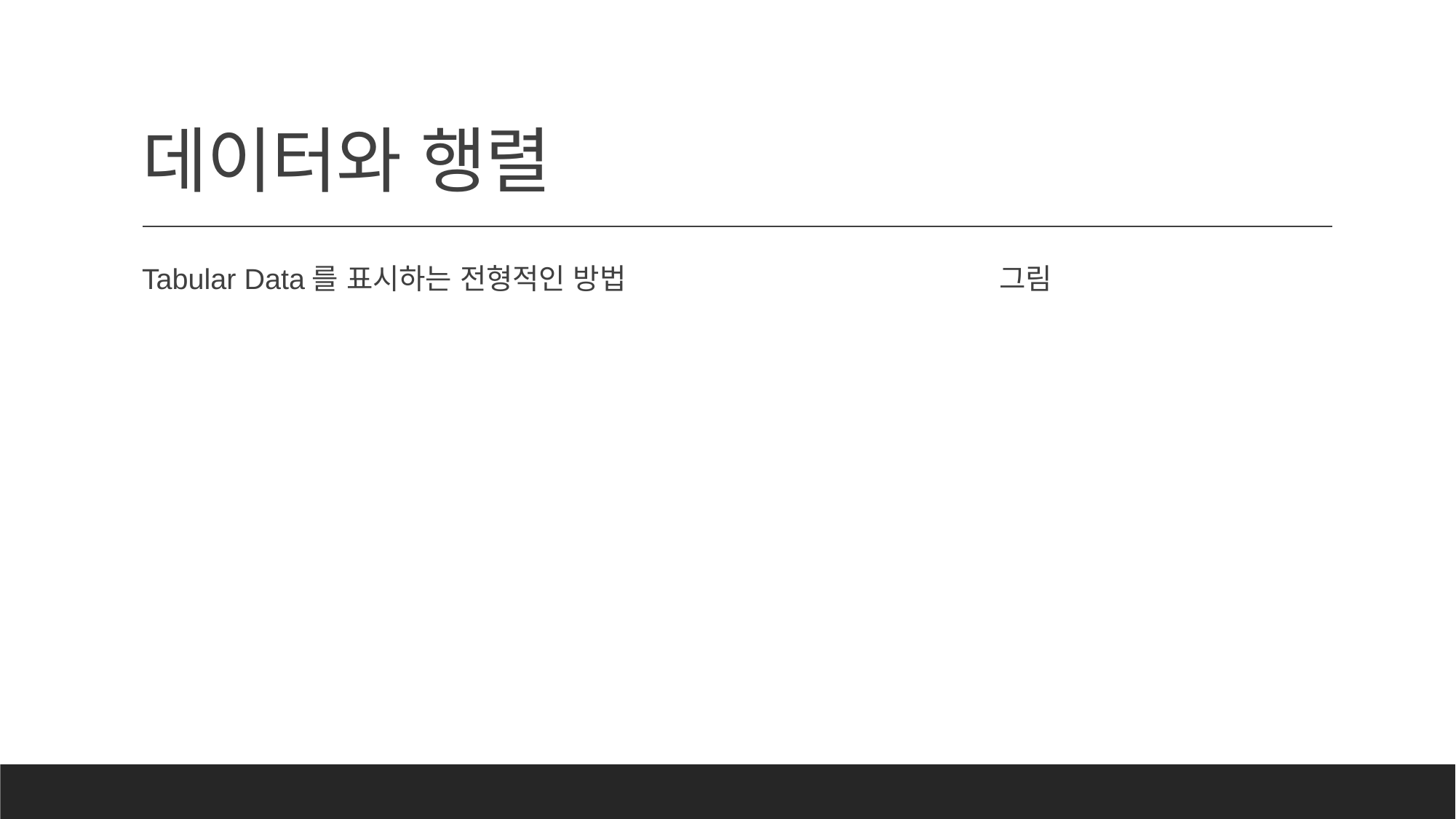

# 데이터와 행렬
그림
Tabular Data를 표시하는 전형적인 방법